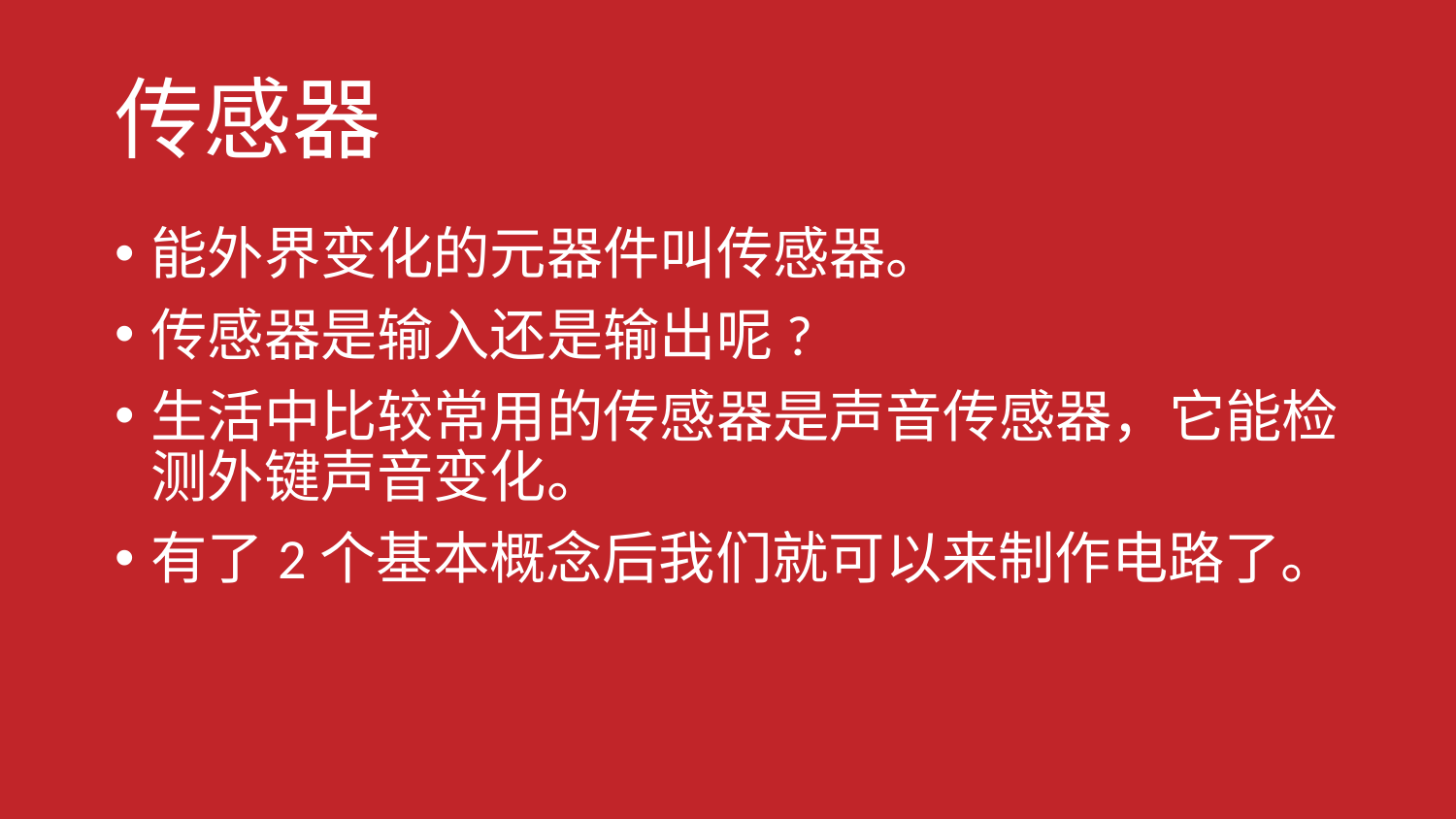

# 传感器
能外界变化的元器件叫传感器。
传感器是输入还是输出呢?
生活中比较常用的传感器是声音传感器，它能检测外键声音变化。
有了2个基本概念后我们就可以来制作电路了。